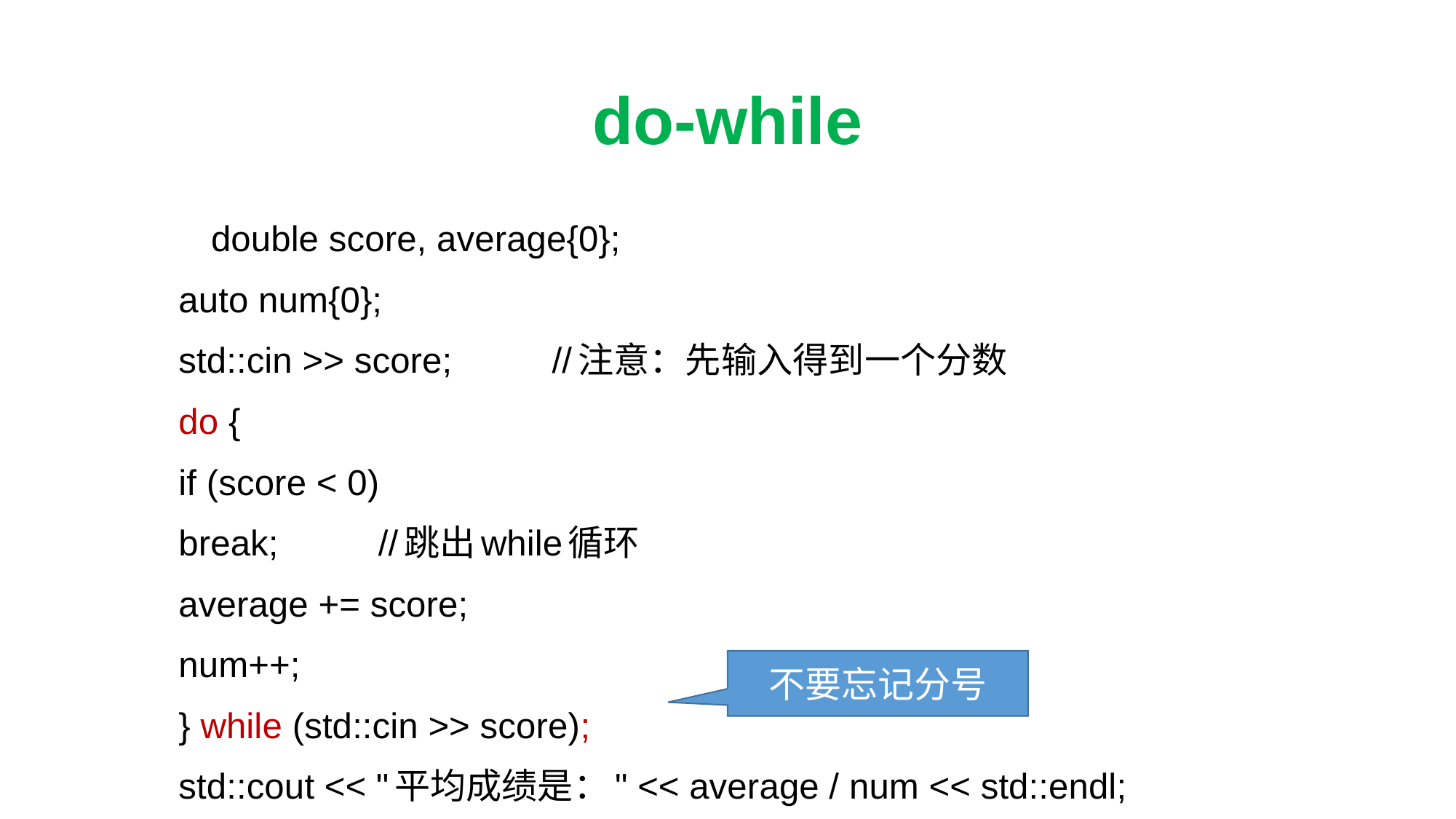

# do-while
          double score, average{0};
	auto num{0};
	std::cin >> score;          //注意：先输入得到一个分数
	do {
		if (score < 0)
			break;          //跳出while循环
		average += score;
		num++;
	} while (std::cin >> score);
	std::cout << "平均成绩是：" << average / num << std::endl;

不要忘记分号